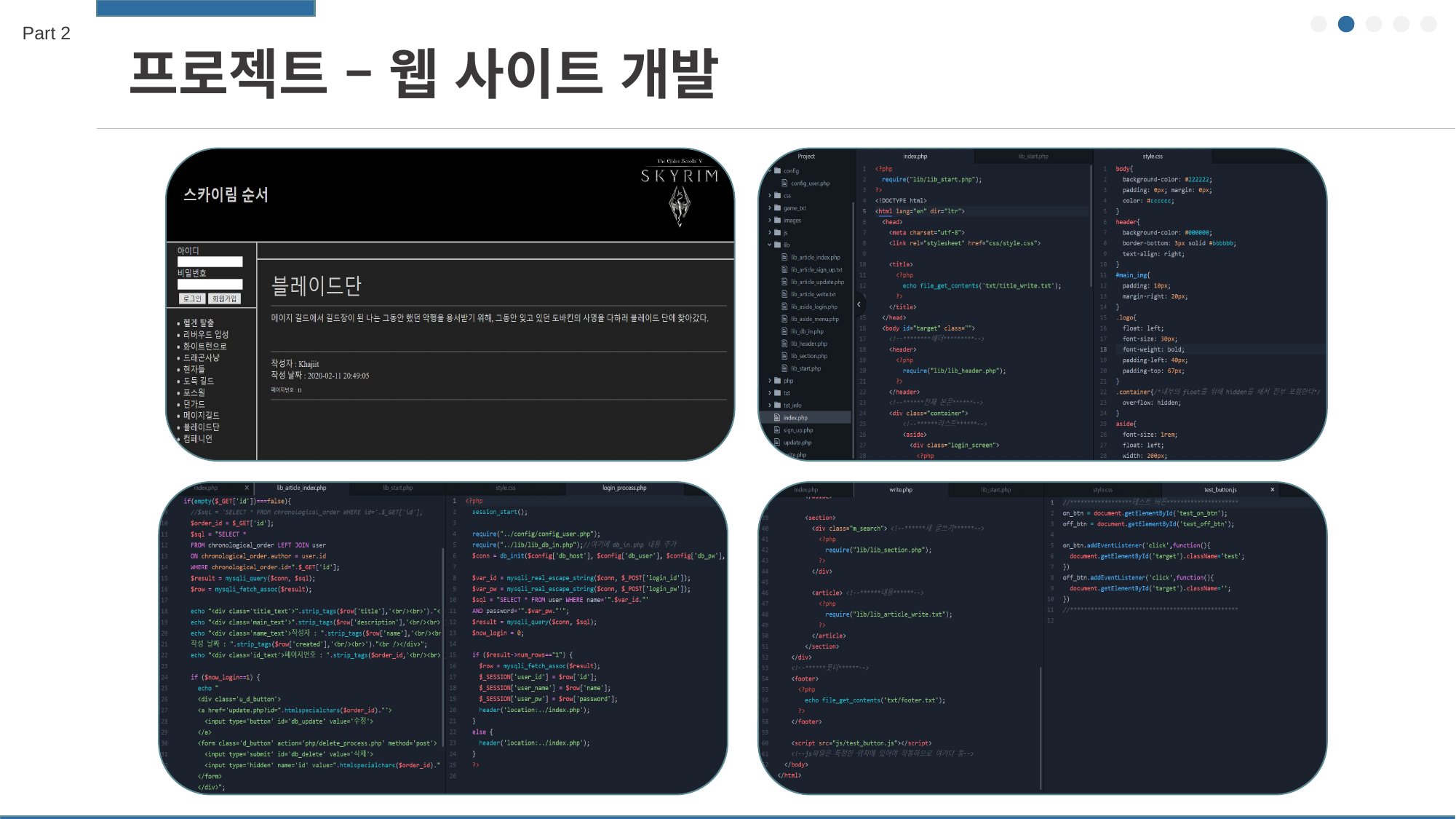

Part 2

프로젝트 – 웹 사이트 개발